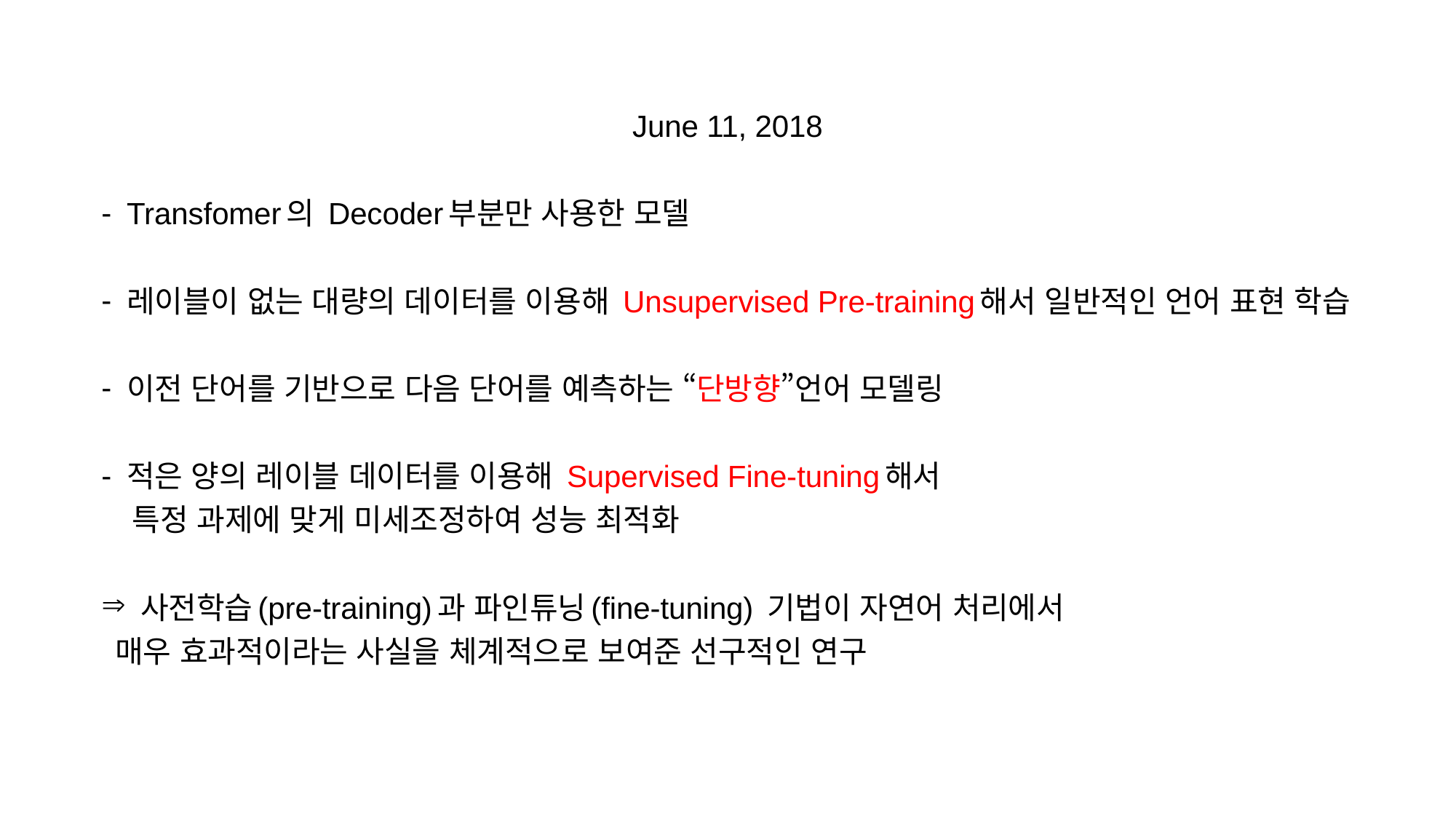

June 11, 2018

Transfomer의 Decoder부분만 사용한 모델

레이블이 없는 대량의 데이터를 이용해 Unsupervised Pre-training해서 일반적인 언어 표현 학습

이전 단어를 기반으로 다음 단어를 예측하는 “단방향”언어 모델링

적은 양의 레이블 데이터를 이용해 Supervised Fine-tuning해서
   특정 과제에 맞게 미세조정하여 성능 최적화

 사전학습(pre-training)과 파인튜닝(fine-tuning) 기법이 자연어 처리에서
 매우 효과적이라는 사실을 체계적으로 보여준 선구적인 연구